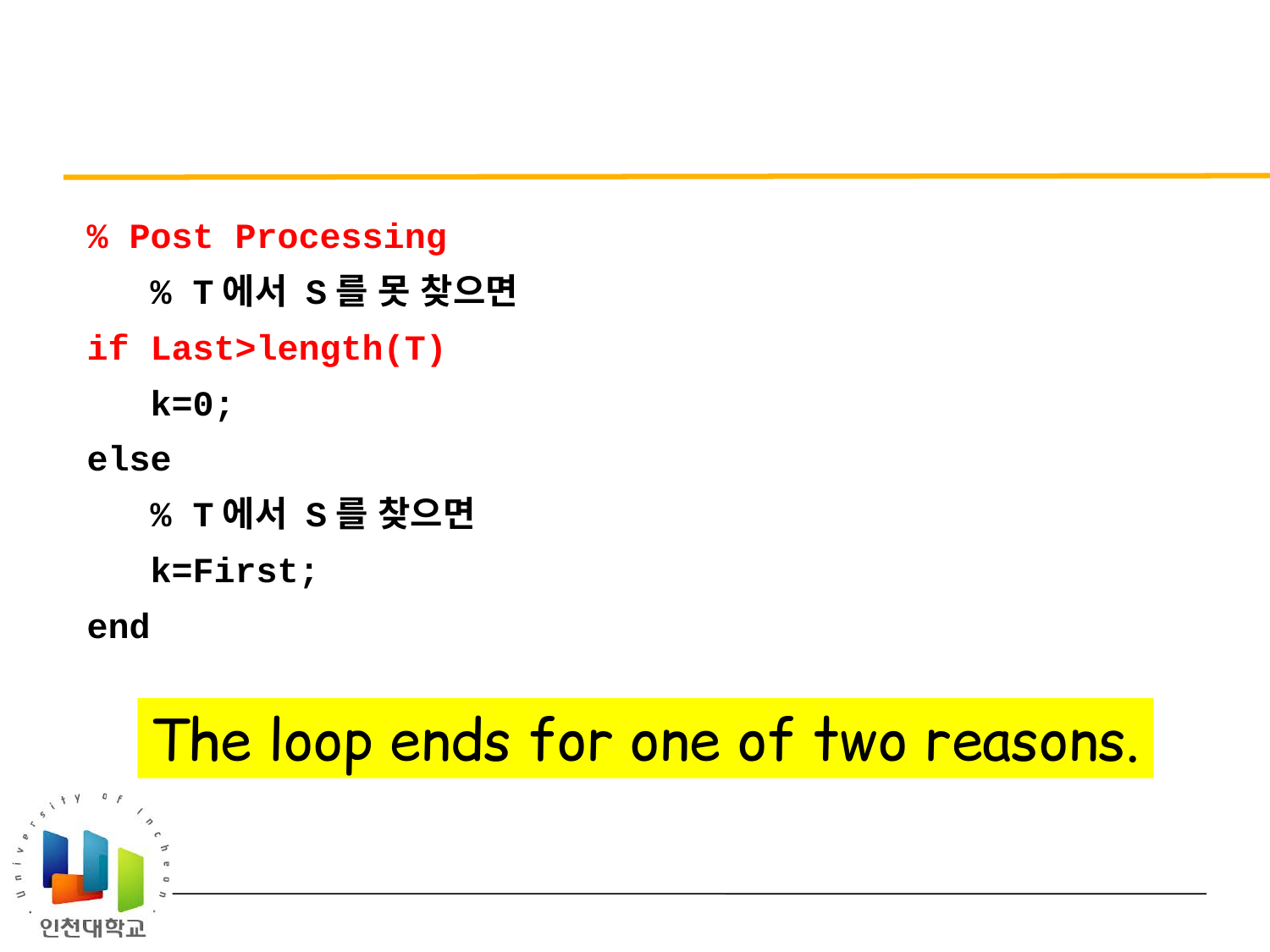

#
% Post Processing
   % T에서 S를 못 찾으면
if Last>length(T)
   k=0;
else
   % T에서 S를 찾으면
   k=First;
end

The loop ends for one of two reasons.
Insight Through Computing